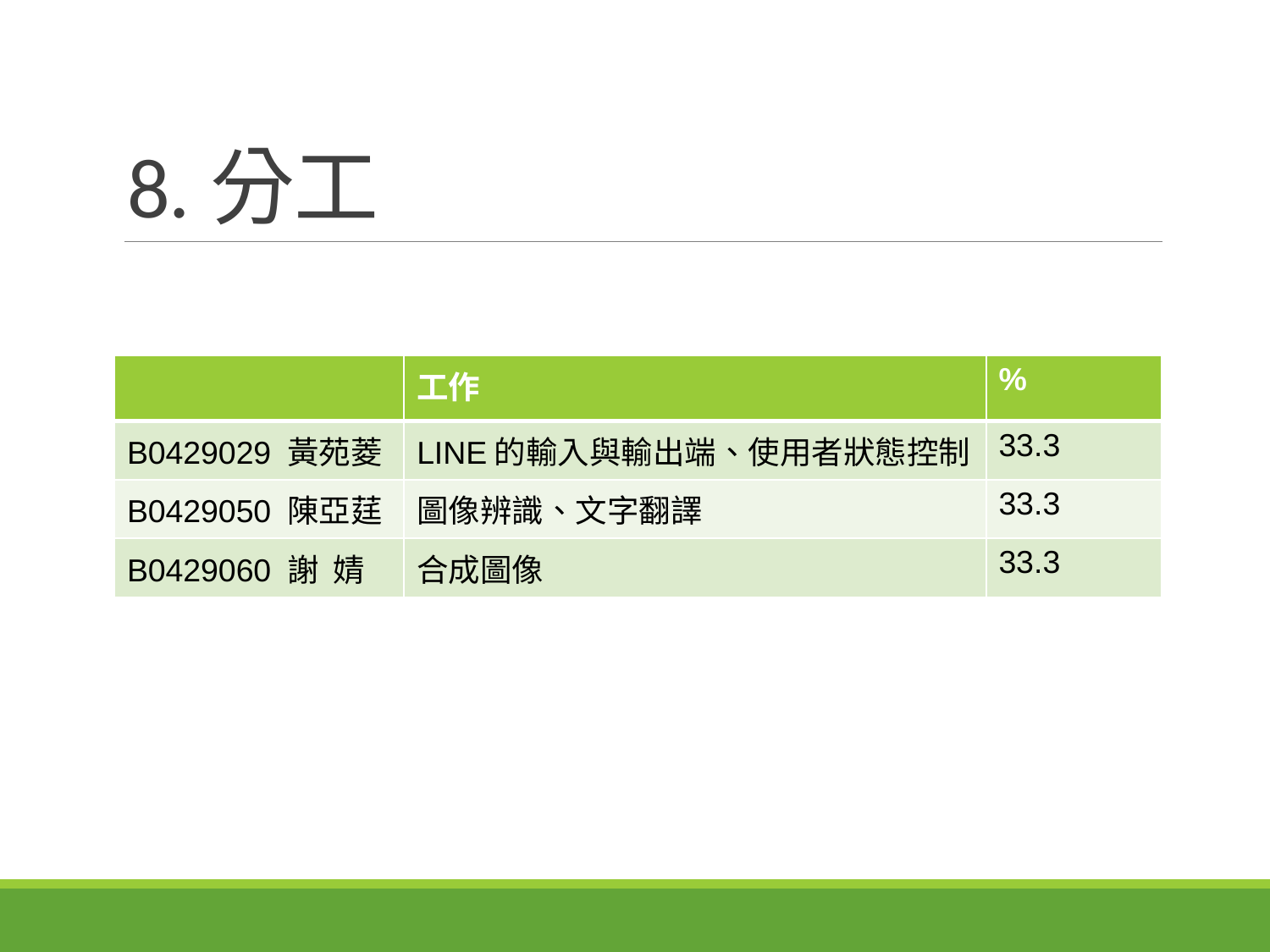

# 8.分工
|  | 工作 | % |
| --- | --- | --- |
| B0429029 黃苑菱 | LINE的輸入與輸出端、使用者狀態控制 | 33.3 |
| B0429050 陳亞莛 | 圖像辨識、文字翻譯 | 33.3 |
| B0429060 謝 婧 | 合成圖像 | 33.3 |